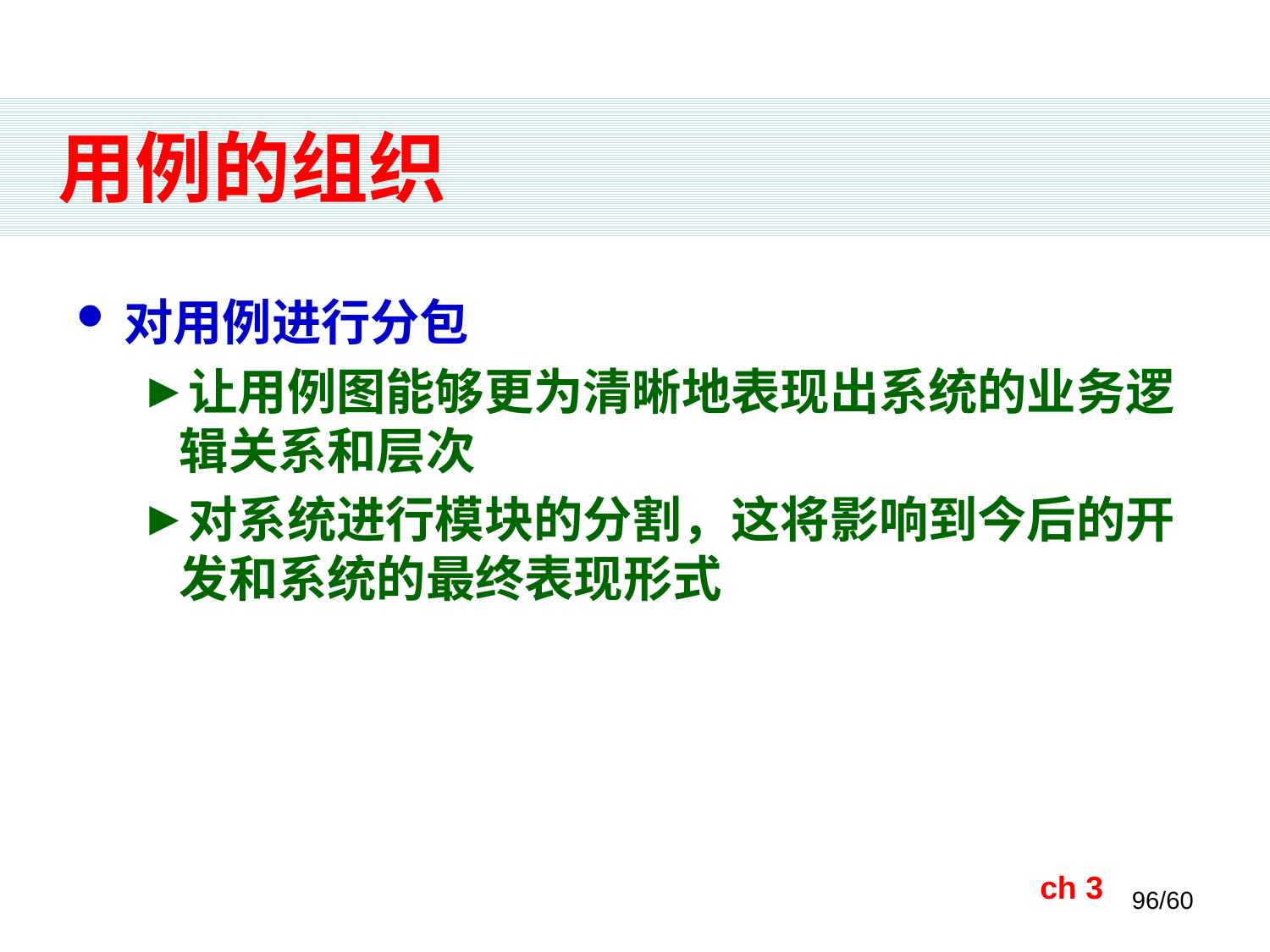

# 用例的组织
对用例进行分包
让用例图能够更为清晰地表现出系统的业务逻辑关系和层次
对系统进行模块的分割，这将影响到今后的开发和系统的最终表现形式
ch 3
96/60